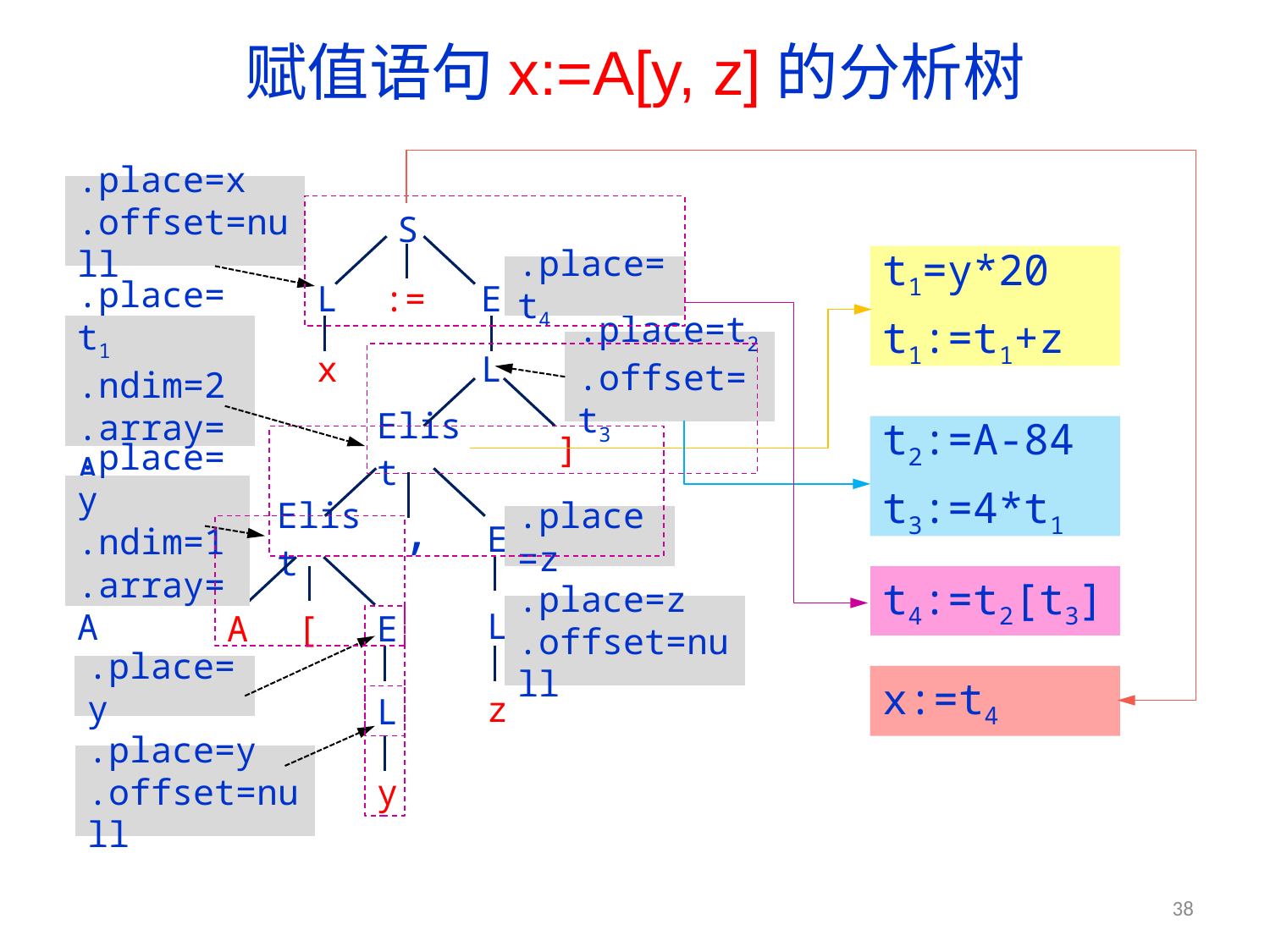

# 赋值语句x:=A[y, z]的分析树

x:=t4
.place=x
.offset=null
S
L
:=
E
x
L
Elist
]
,
Elist
E
L
A
[
E
z
L
y
.place=t4
.place=t1
.ndim=2
.array=A
.place=t2
.offset=t3
.place=y
.ndim=1
.array=A
.place=z
.place=z
.offset=null
.place=y
.place=y
.offset=null

t1=y*20
t1:=t1+z

t4:=t2[t3]

t2:=A-84
t3:=4*t1

38